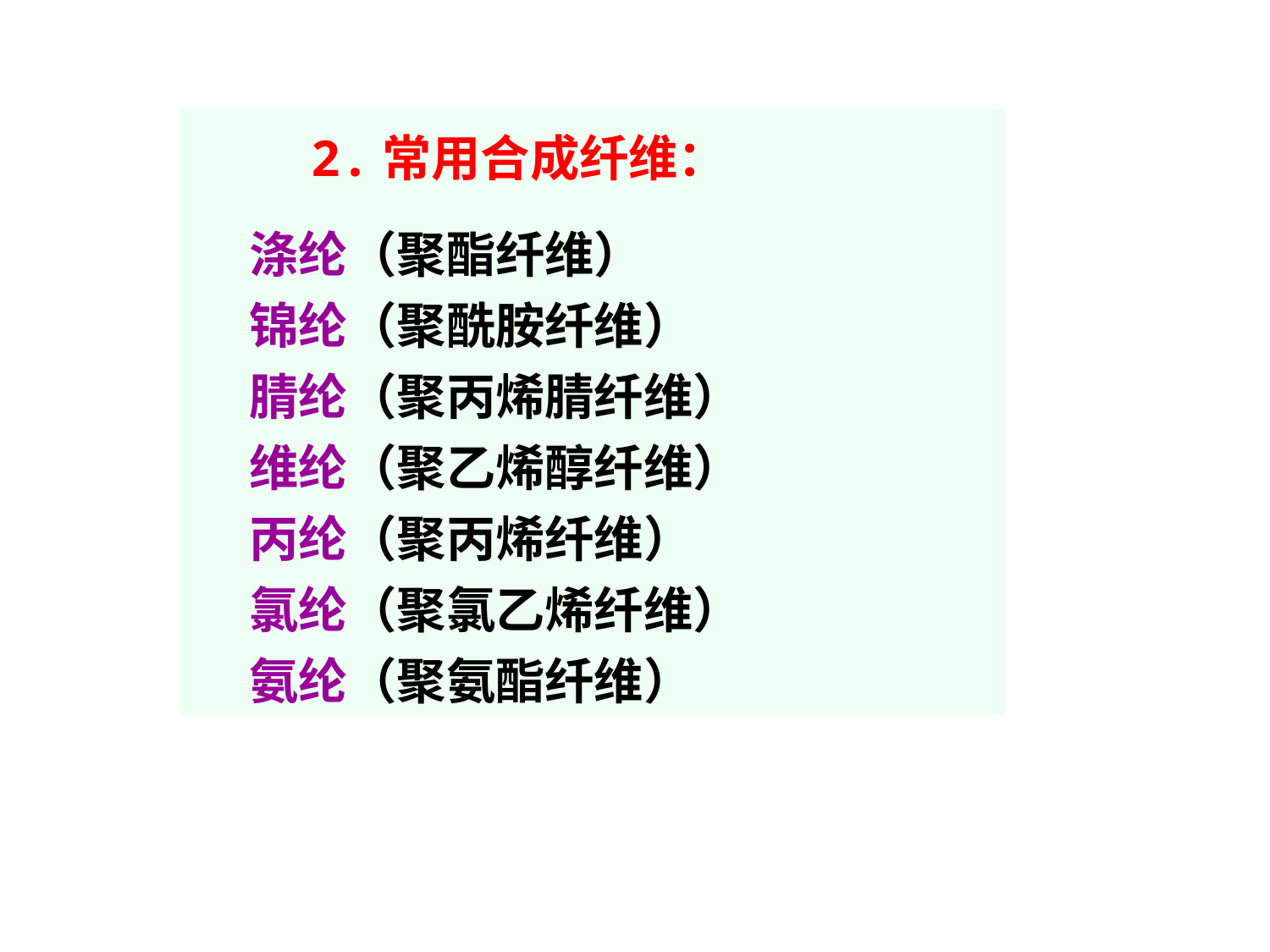

2.常用合成纤维：

    涤纶（聚酯纤维）
    锦纶（聚酰胺纤维）
    腈纶（聚丙烯腈纤维）
    维纶（聚乙烯醇纤维）
    丙纶（聚丙烯纤维）
    氯纶（聚氯乙烯纤维）
    氨纶（聚氨酯纤维）